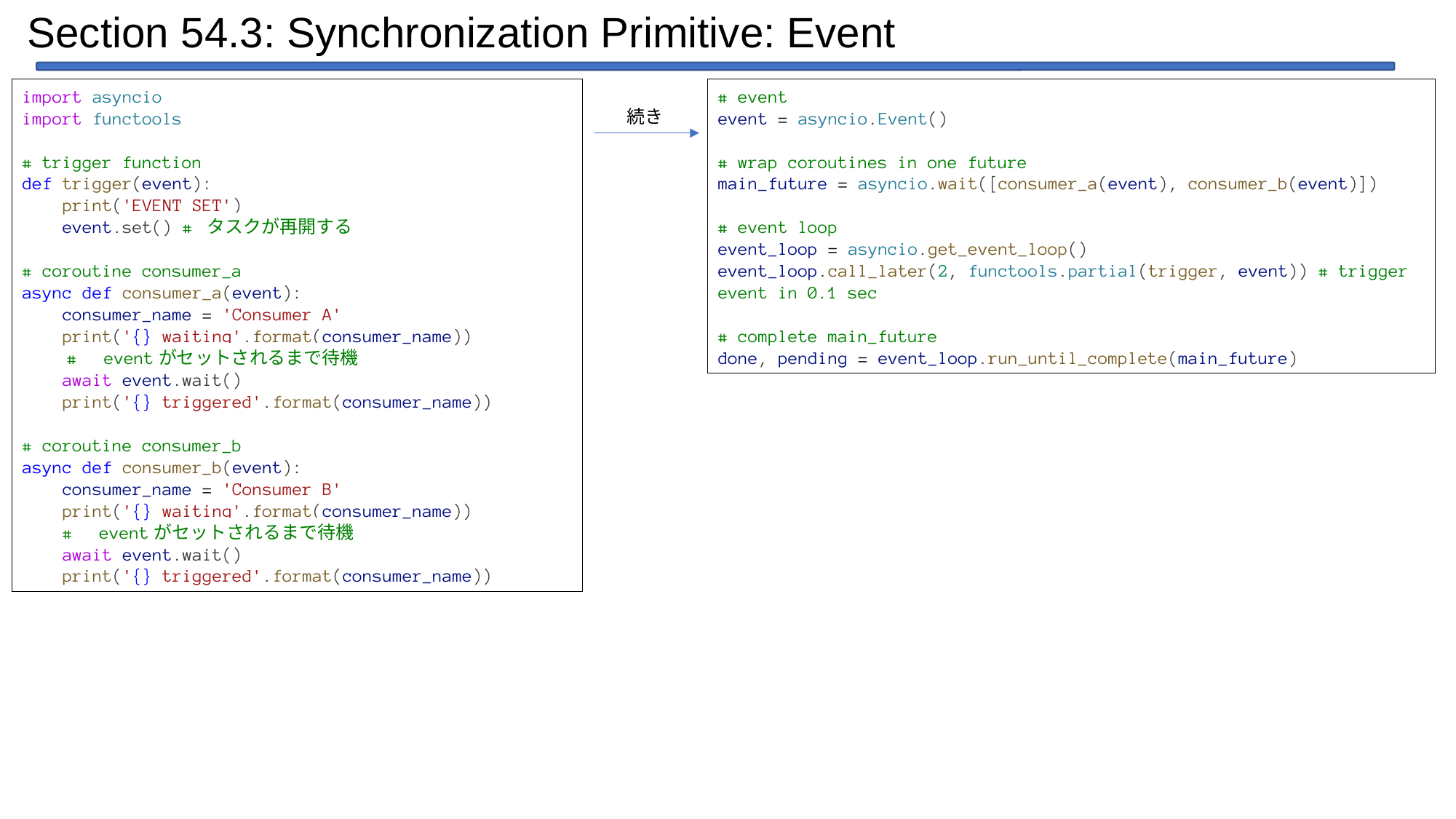

Section 54.3: Synchronization Primitive: Event

import asyncio
import functools

# trigger function
def trigger(event):
    print('EVENT SET')
    event.set() # タスクが再開する
# coroutine consumer_a
async def consumer_a(event):
    consumer_name = 'Consumer A'
    print('{} waiting'.format(consumer_name))
　　 #　eventがセットされるまで待機
    await event.wait()
    print('{} triggered'.format(consumer_name))
# coroutine consumer_b
async def consumer_b(event):
    consumer_name = 'Consumer B'
    print('{} waiting'.format(consumer_name))
    #　eventがセットされるまで待機
    await event.wait()
    print('{} triggered'.format(consumer_name))
# event
event = asyncio.Event()
# wrap coroutines in one future
main_future = asyncio.wait([consumer_a(event), consumer_b(event)])
# event loop
event_loop = asyncio.get_event_loop()
event_loop.call_later(2, functools.partial(trigger, event)) # trigger event in 0.1 sec
# complete main_future
done, pending = event_loop.run_until_complete(main_future)
続き